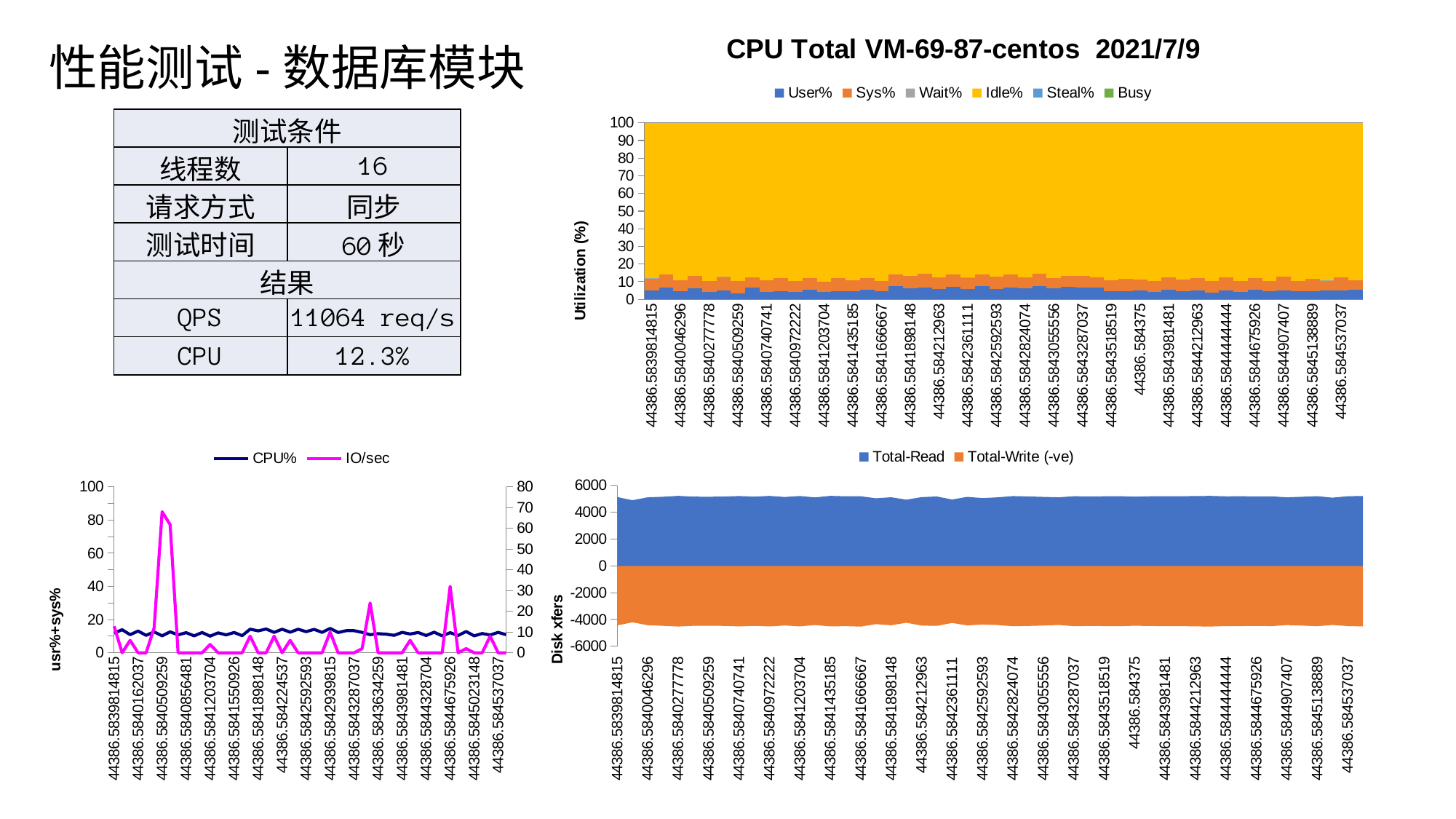

### Chart: CPU Total VM-69-87-centos  2021/7/9

| Category | User% | Sys% | Wait% | Idle% | Steal% | Busy |
|---|---|---|---|---|---|---|
| 44386.583981481483 | 5.2 | 6.6 | 0.1 | 88.2 | 0.0 | None |
| 44386.583993055552 | 6.6 | 7.3 | 0.0 | 86.1 | 0.0 | None |
| 44386.584004629629 | 4.6 | 6.3 | 0.0 | 89.1 | 0.0 | None |
| 44386.584016203706 | 6.2 | 6.9 | 0.0 | 86.9 | 0.0 | None |
| 44386.584027777775 | 4.1 | 6.4 | 0.0 | 89.5 | 0.0 | None |
| 44386.584039351852 | 5.1 | 7.5 | 0.1 | 87.3 | 0.0 | None |
| 44386.584050925929 | 3.5 | 6.7 | 0.0 | 89.9 | 0.0 | None |
| 44386.584062499998 | 6.5 | 6.1 | 0.0 | 87.4 | 0.0 | None |
| 44386.584074074075 | 4.2 | 6.6 | 0.0 | 89.2 | 0.0 | None |
| 44386.584085648145 | 4.7 | 7.4 | 0.0 | 87.9 | 0.0 | None |
| 44386.584097222221 | 4.3 | 5.9 | 0.0 | 89.8 | 0.0 | None |
| 44386.584108796298 | 5.4 | 6.8 | 0.0 | 87.9 | 0.0 | None |
| 44386.584120370368 | 4.2 | 5.8 | 0.0 | 90.0 | 0.0 | None |
| 44386.584131944444 | 4.7 | 7.3 | 0.0 | 88.0 | 0.0 | None |
| 44386.584143518521 | 4.8 | 6.0 | 0.0 | 89.2 | 0.0 | None |
| 44386.584155092591 | 5.3 | 6.9 | 0.0 | 87.8 | 0.0 | None |
| 44386.584166666667 | 4.6 | 5.7 | 0.0 | 89.7 | 0.0 | None |
| 44386.584178240744 | 7.4 | 6.8 | 0.0 | 85.8 | 0.0 | None |
| 44386.584189814814 | 6.1 | 7.1 | 0.0 | 86.9 | 0.0 | None |
| 44386.584201388891 | 6.5 | 7.8 | 0.0 | 85.8 | 0.0 | None |
| 44386.58421296296 | 5.9 | 6.4 | 0.0 | 87.8 | 0.0 | None |
| 44386.584224537037 | 7.2 | 7.0 | 0.0 | 85.8 | 0.0 | None |
| 44386.584236111114 | 6.0 | 6.4 | 0.1 | 87.5 | 0.0 | None |
| 44386.584247685183 | 7.3 | 6.9 | 0.0 | 85.9 | 0.0 | None |
| 44386.58425925926 | 5.9 | 6.8 | 0.0 | 87.4 | 0.0 | None |
| 44386.584270833337 | 6.6 | 7.5 | 0.0 | 85.9 | 0.0 | None |
| 44386.584282407406 | 6.4 | 5.9 | 0.0 | 87.8 | 0.0 | None |
| 44386.584293981483 | 7.5 | 7.2 | 0.0 | 85.3 | 0.0 | None |
| 44386.584305555552 | 6.1 | 6.1 | 0.0 | 87.8 | 0.0 | None |
| 44386.584317129629 | 7.0 | 6.3 | 0.0 | 86.7 | 0.0 | None |
| 44386.584328703706 | 6.5 | 6.8 | 0.0 | 86.7 | 0.0 | None |
| 44386.584340277775 | 6.6 | 5.7 | 0.0 | 87.6 | 0.0 | None |
| 44386.584351851852 | 4.6 | 6.3 | 0.0 | 89.1 | 0.0 | None |
| 44386.584363425929 | 4.7 | 6.8 | 0.0 | 88.5 | 0.0 | None |
| 44386.584374999999 | 5.0 | 6.2 | 0.0 | 88.8 | 0.0 | None |
| 44386.584386574075 | 4.3 | 6.2 | 0.0 | 89.4 | 0.0 | None |
| 44386.584398148145 | 5.5 | 6.8 | 0.0 | 87.8 | 0.0 | None |
| 44386.584409722222 | 4.7 | 6.6 | 0.0 | 88.7 | 0.0 | None |
| 44386.584421296298 | 5.2 | 7.0 | 0.0 | 87.8 | 0.0 | None |
| 44386.584432870368 | 3.8 | 6.6 | 0.0 | 89.5 | 0.0 | None |
| 44386.584444444445 | 5.2 | 7.2 | 0.0 | 87.6 | 0.0 | None |
| 44386.584456018521 | 4.3 | 5.9 | 0.0 | 89.8 | 0.0 | None |
| 44386.584467592591 | 5.5 | 6.6 | 0.0 | 87.9 | 0.0 | None |
| 44386.584479166668 | 4.5 | 5.9 | 0.0 | 89.7 | 0.0 | None |
| 44386.584490740737 | 5.0 | 7.8 | 0.0 | 87.3 | 0.0 | None |
| 44386.584502314814 | 4.5 | 5.7 | 0.0 | 89.8 | 0.0 | None |
| 44386.584513888891 | 4.7 | 6.9 | 0.0 | 88.4 | 0.0 | None |
| 44386.58452546296 | 5.0 | 5.7 | 0.1 | 89.2 | 0.0 | None |
| 44386.584537037037 | 5.2 | 7.1 | 0.0 | 87.7 | 0.0 | None |
| 44386.584548611114 | 5.3 | 5.6 | 0.0 | 89.1 | 0.0 | None |
性能测试-数据库模块
| 测试条件 |  |
| --- | --- |
| 线程数 | 16 |
| 请求方式 | 同步 |
| 测试时间 | 60秒 |
| 结果 |  |
| QPS | 11064 req/s |
| CPU | 12.3% |

### Chart

| Category | Total-Read | Total-Write (-ve) |
|---|---|---|
| 44386.583981481483 | 5126.200000000001 | -4439.4 |
| 44386.583993055552 | 4890.6 | -4212.299999999999 |
| 44386.584004629629 | 5110.5 | -4426.4 |
| 44386.584016203706 | 5147.5 | -4474.4 |
| 44386.584027777775 | 5217.200000000001 | -4527.700000000001 |
| 44386.584039351852 | 5159.0 | -4474.7 |
| 44386.584050925929 | 5151.8 | -4469.200000000001 |
| 44386.584062499998 | 5164.9 | -4481.0 |
| 44386.584074074075 | 5204.8 | -4517.2 |
| 44386.584085648145 | 5159.6 | -4478.6 |
| 44386.584097222221 | 5214.1 | -4520.6 |
| 44386.584108796298 | 5134.4 | -4450.299999999999 |
| 44386.584120370368 | 5205.4 | -4516.7 |
| 44386.584131944444 | 5101.0 | -4414.6 |
| 44386.584143518521 | 5216.0 | -4522.2 |
| 44386.584155092591 | 5186.0 | -4497.9 |
| 44386.584166666667 | 5182.8 | -4533.0 |
| 44386.584178240744 | 5037.2 | -4348.2 |
| 44386.584189814814 | 5114.6 | -4434.9 |
| 44386.584201388891 | 4931.8 | -4246.3 |
| 44386.58421296296 | 5124.6 | -4456.200000000001 |
| 44386.584224537037 | 5171.8 | -4478.8 |
| 44386.584236111114 | 4945.3 | -4262.0 |
| 44386.584247685183 | 5141.3 | -4445.1 |
| 44386.58425925926 | 5053.1 | -4379.299999999999 |
| 44386.584270833337 | 5106.4 | -4415.299999999999 |
| 44386.584282407406 | 5199.0 | -4506.8 |
| 44386.584293981483 | 5175.5 | -4485.5 |
| 44386.584305555552 | 5139.5 | -4455.9 |
| 44386.584317129629 | 5111.799999999999 | -4412.9 |
| 44386.584328703706 | 5186.3 | -4500.0 |
| 44386.584340277775 | 5175.9 | -4487.5 |
| 44386.584351851852 | 5185.5 | -4495.2 |
| 44386.584363425929 | 5193.7 | -4503.5 |
| 44386.584374999999 | 5156.0 | -4469.9 |
| 44386.584386574075 | 5183.4 | -4491.4 |
| 44386.584398148145 | 5186.0 | -4497.8 |
| 44386.584409722222 | 5186.7 | -4495.7 |
| 44386.584421296298 | 5202.3 | -4517.0 |
| 44386.584432870368 | 5213.8 | -4528.0 |
| 44386.584444444445 | 5182.6 | -4496.299999999999 |
| 44386.584456018521 | 5186.0 | -4494.0 |
| 44386.584467592591 | 5173.3 | -4485.4 |
| 44386.584479166668 | 5179.8 | -4497.0 |
| 44386.584490740737 | 5106.6 | -4417.4 |
| 44386.584502314814 | 5149.2 | -4461.2 |
| 44386.584513888891 | 5192.9 | -4505.0 |
| 44386.58452546296 | 5082.8 | -4411.200000000001 |
| 44386.584537037037 | 5186.7 | -4494.5 |
| 44386.584548611114 | 5208.4 | -4517.8 |

### Chart

| Category | CPU% |  |
|---|---|---|
| 44386.583981481483 | 11.8 | 12.8 |
| 44386.583993055552 | 13.899999999999999 | 0.0 |
| 44386.584004629629 | 10.899999999999999 | 6.0 |
| 44386.584016203706 | 13.100000000000001 | 0.0 |
| 44386.584027777775 | 10.5 | 0.0 |
| 44386.584039351852 | 12.6 | 12.0 |
| 44386.584050925929 | 10.2 | 68.0 |
| 44386.584062499998 | 12.6 | 61.8 |
| 44386.584074074075 | 10.8 | 0.0 |
| 44386.584085648145 | 12.100000000000001 | 0.0 |
| 44386.584097222221 | 10.2 | 0.0 |
| 44386.584108796298 | 12.2 | 0.0 |
| 44386.584120370368 | 10.0 | 4.0 |
| 44386.584131944444 | 12.0 | 0.0 |
| 44386.584143518521 | 10.8 | 0.0 |
| 44386.584155092591 | 12.2 | 0.0 |
| 44386.584166666667 | 10.3 | 0.0 |
| 44386.584178240744 | 14.2 | 8.0 |
| 44386.584189814814 | 13.2 | 0.0 |
| 44386.584201388891 | 14.3 | 0.0 |
| 44386.58421296296 | 12.3 | 8.0 |
| 44386.584224537037 | 14.2 | 0.0 |
| 44386.584236111114 | 12.4 | 6.0 |
| 44386.584247685183 | 14.2 | 0.0 |
| 44386.58425925926 | 12.7 | 0.0 |
| 44386.584270833337 | 14.1 | 0.0 |
| 44386.584282407406 | 12.3 | 0.0 |
| 44386.584293981483 | 14.7 | 10.0 |
| 44386.584305555552 | 12.2 | 0.0 |
| 44386.584317129629 | 13.3 | 0.0 |
| 44386.584328703706 | 13.3 | 0.0 |
| 44386.584340277775 | 12.3 | 2.0 |
| 44386.584351851852 | 10.899999999999999 | 24.0 |
| 44386.584363425929 | 11.5 | 0.0 |
| 44386.584374999999 | 11.2 | 0.0 |
| 44386.584386574075 | 10.5 | 0.0 |
| 44386.584398148145 | 12.3 | 0.0 |
| 44386.584409722222 | 11.3 | 6.0 |
| 44386.584421296298 | 12.2 | 0.0 |
| 44386.584432870368 | 10.399999999999999 | 0.0 |
| 44386.584444444445 | 12.4 | 0.0 |
| 44386.584456018521 | 10.2 | 0.0 |
| 44386.584467592591 | 12.1 | 32.0 |
| 44386.584479166668 | 10.4 | 0.0 |
| 44386.584490740737 | 12.8 | 2.0 |
| 44386.584502314814 | 10.2 | 0.0 |
| 44386.584513888891 | 11.600000000000001 | 0.0 |
| 44386.58452546296 | 10.7 | 8.0 |
| 44386.584537037037 | 12.3 | 0.0 |
| 44386.584548611114 | 10.899999999999999 | 0.0 |